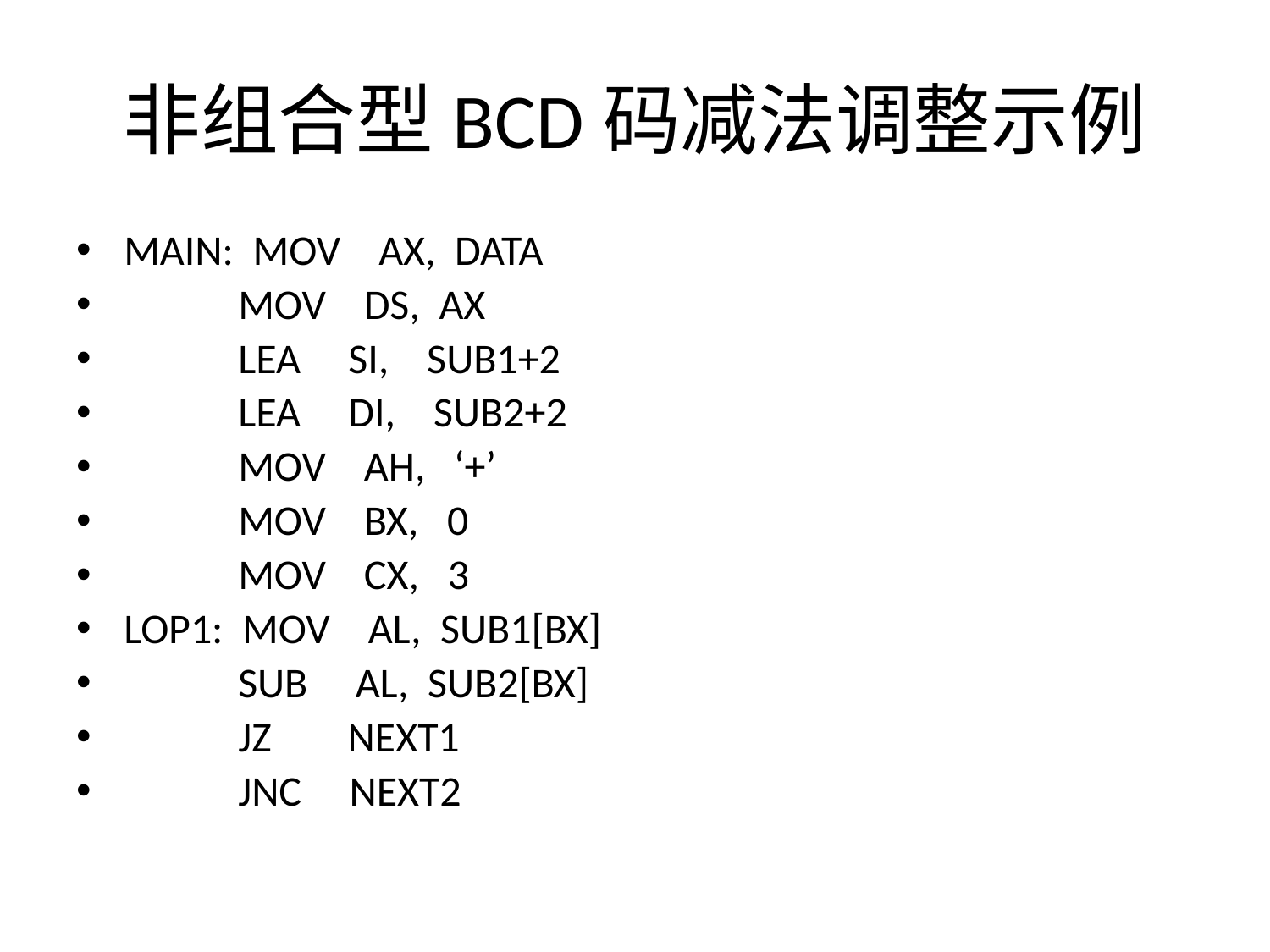

# 非组合型BCD码减法调整示例
MAIN:  MOV    AX,  DATA
            MOV    DS,  AX
            LEA     SI,    SUB1+2
            LEA     DI,    SUB2+2
            MOV    AH,   ‘+’
            MOV    BX,   0
            MOV    CX,   3
LOP1:  MOV    AL,  SUB1[BX]
            SUB     AL,  SUB2[BX]
            JZ        NEXT1
            JNC     NEXT2